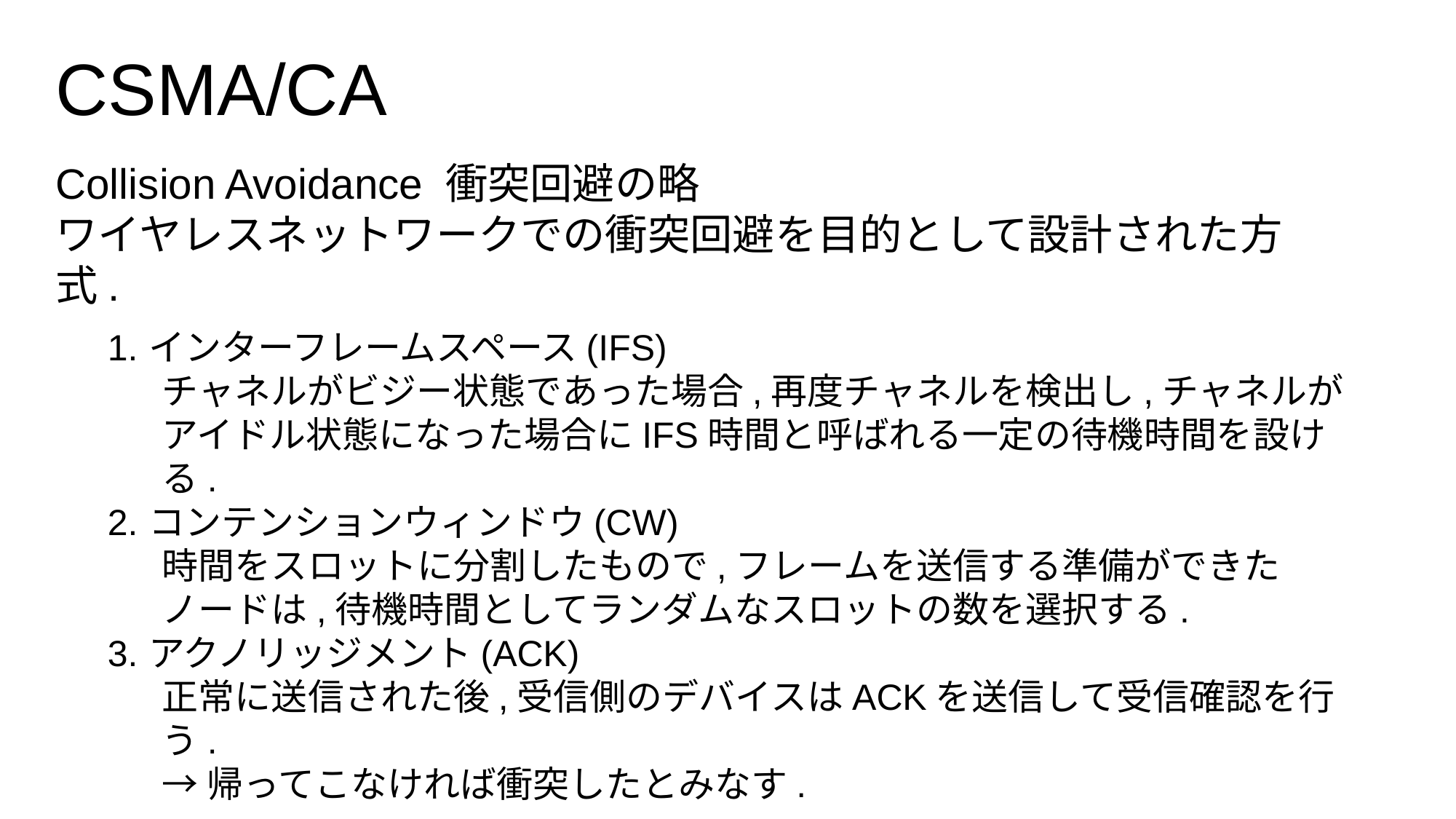

CSMA/CA
Collision Avoidance 衝突回避の略
ワイヤレスネットワークでの衝突回避を目的として設計された方式.
インターフレームスペース(IFS)
チャネルがビジー状態であった場合,再度チャネルを検出し,チャネルがアイドル状態になった場合にIFS時間と呼ばれる一定の待機時間を設ける.
コンテンションウィンドウ(CW)
時間をスロットに分割したもので,フレームを送信する準備ができたノードは,待機時間としてランダムなスロットの数を選択する.
アクノリッジメント(ACK)
正常に送信された後,受信側のデバイスはACKを送信して受信確認を行う.
→帰ってこなければ衝突したとみなす.